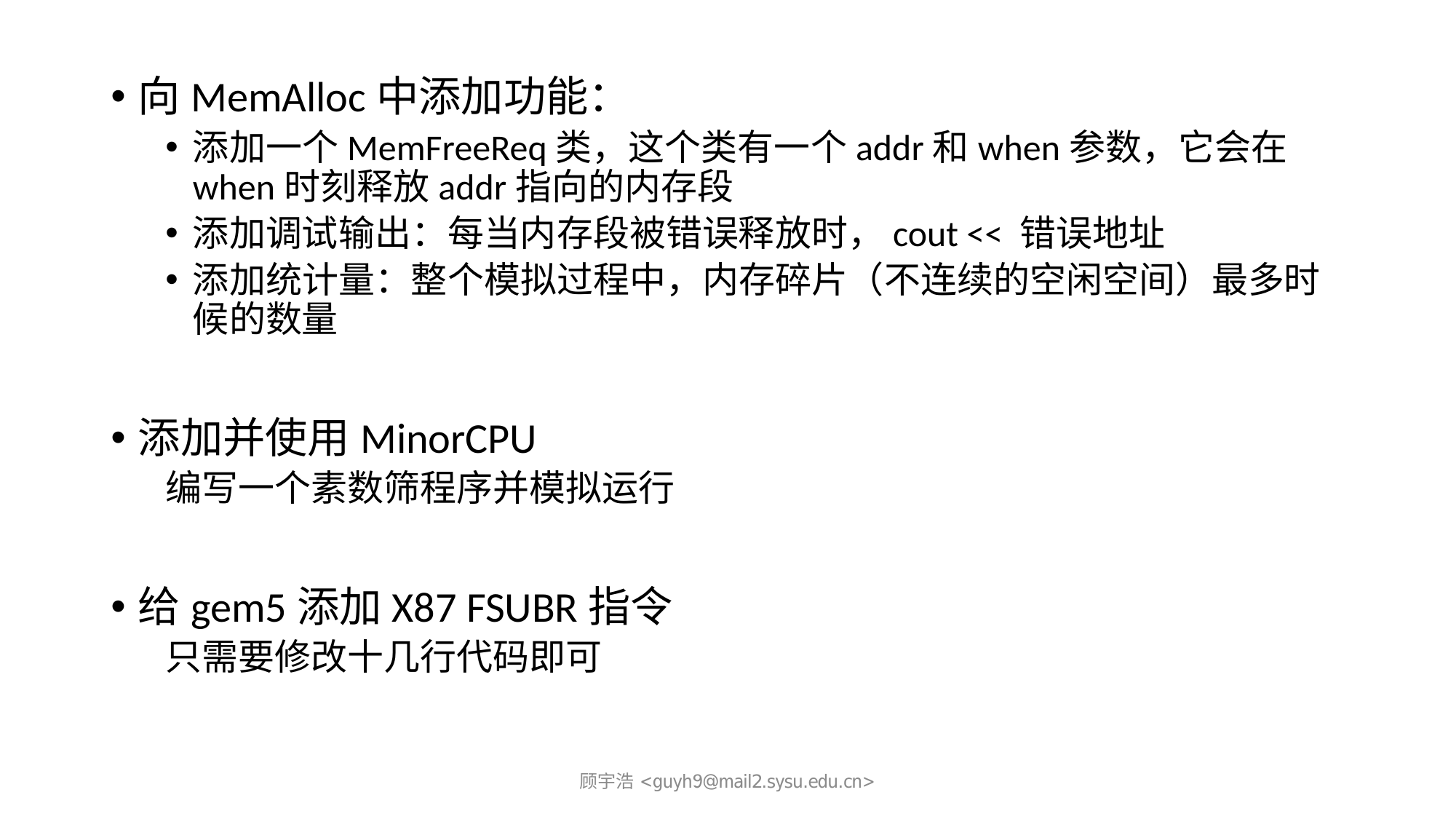

向MemAlloc中添加功能：
添加一个MemFreeReq类，这个类有一个addr和when参数，它会在when时刻释放addr指向的内存段
添加调试输出：每当内存段被错误释放时，cout << 错误地址
添加统计量：整个模拟过程中，内存碎片（不连续的空闲空间）最多时候的数量

添加并使用MinorCPU
编写一个素数筛程序并模拟运行

给gem5添加X87 FSUBR指令
只需要修改十几行代码即可

顾宇浩 <guyh9@mail2.sysu.edu.cn>
20